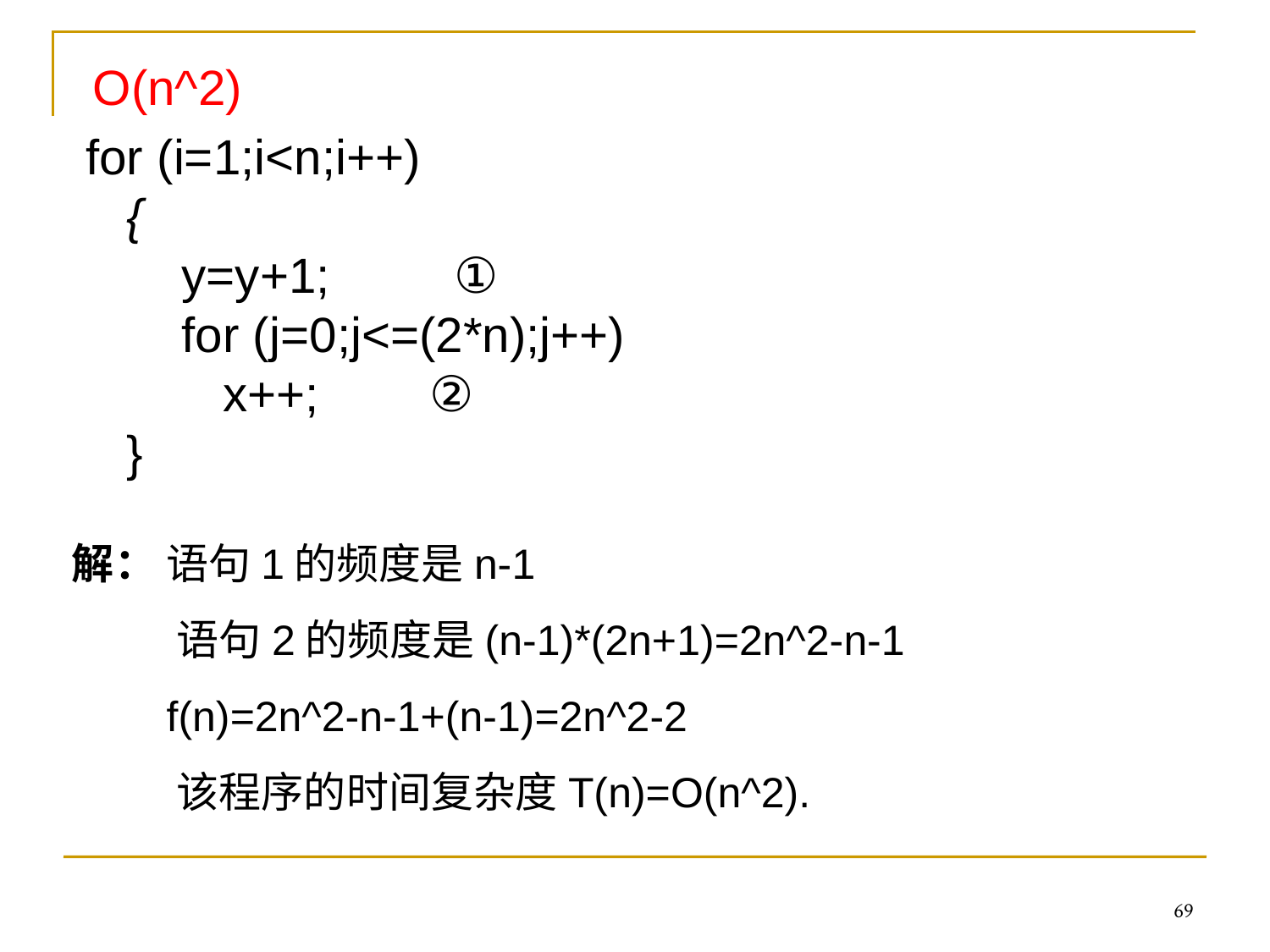

O(n^2)
 for (i=1;i<n;i++)
    {
        y=y+1;         ①   
        for (j=0;j<=(2*n);j++)    
           x++;        ②      
    }
解： 语句1的频度是n-1
        语句2的频度是(n-1)*(2n+1)=2n^2-n-1
        f(n)=2n^2-n-1+(n-1)=2n^2-2
        该程序的时间复杂度T(n)=O(n^2).
69